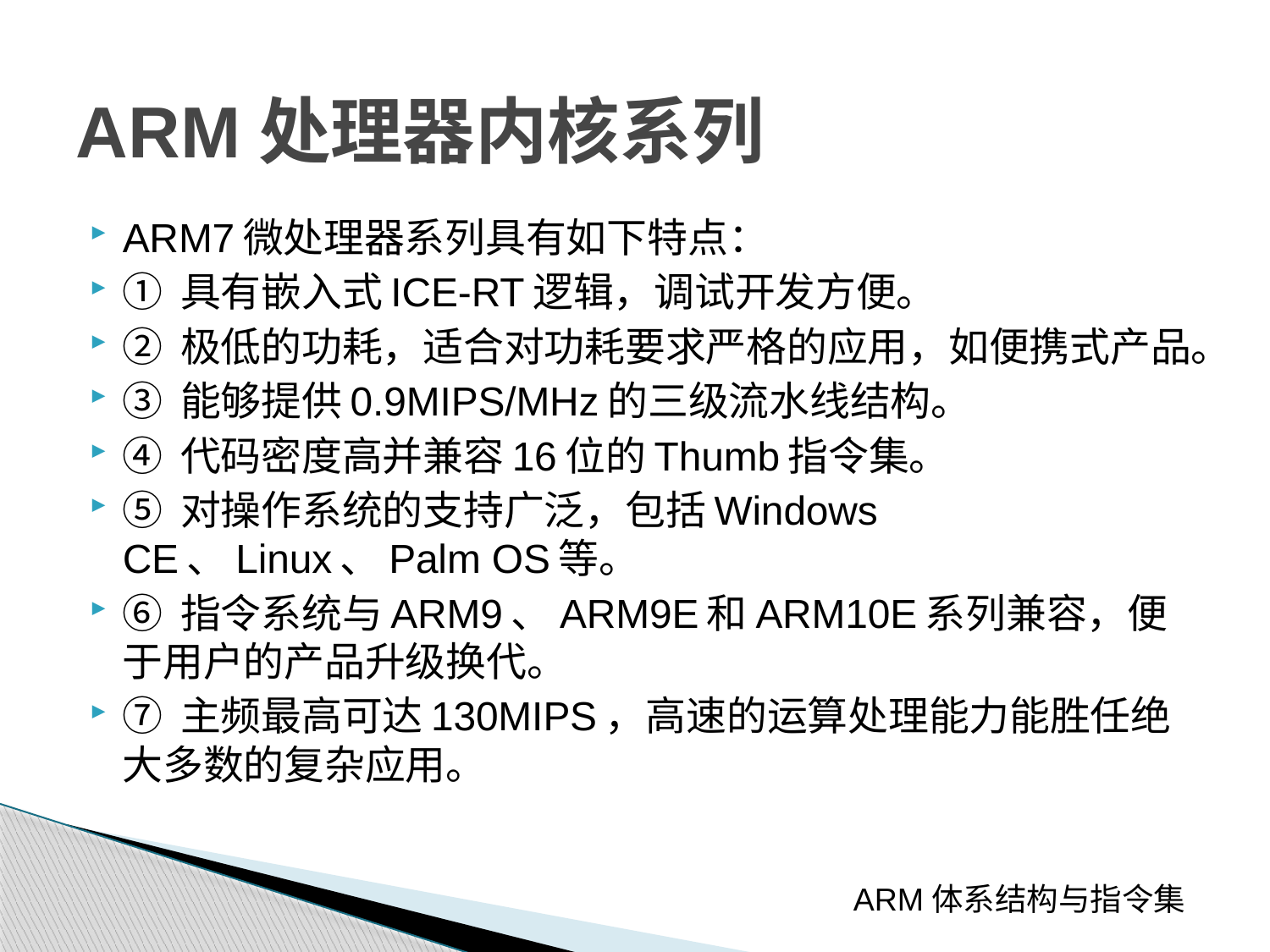

# ARM处理器内核系列
ARM7微处理器系列具有如下特点：
① 具有嵌入式ICE-RT逻辑，调试开发方便。
② 极低的功耗，适合对功耗要求严格的应用，如便携式产品。
③ 能够提供0.9MIPS/MHz的三级流水线结构。
④ 代码密度高并兼容16位的Thumb指令集。
⑤ 对操作系统的支持广泛，包括Windows CE、Linux、Palm OS等。
⑥ 指令系统与ARM9、ARM9E和ARM10E系列兼容，便于用户的产品升级换代。
⑦ 主频最高可达130MIPS，高速的运算处理能力能胜任绝大多数的复杂应用。

            ARM体系结构与指令集